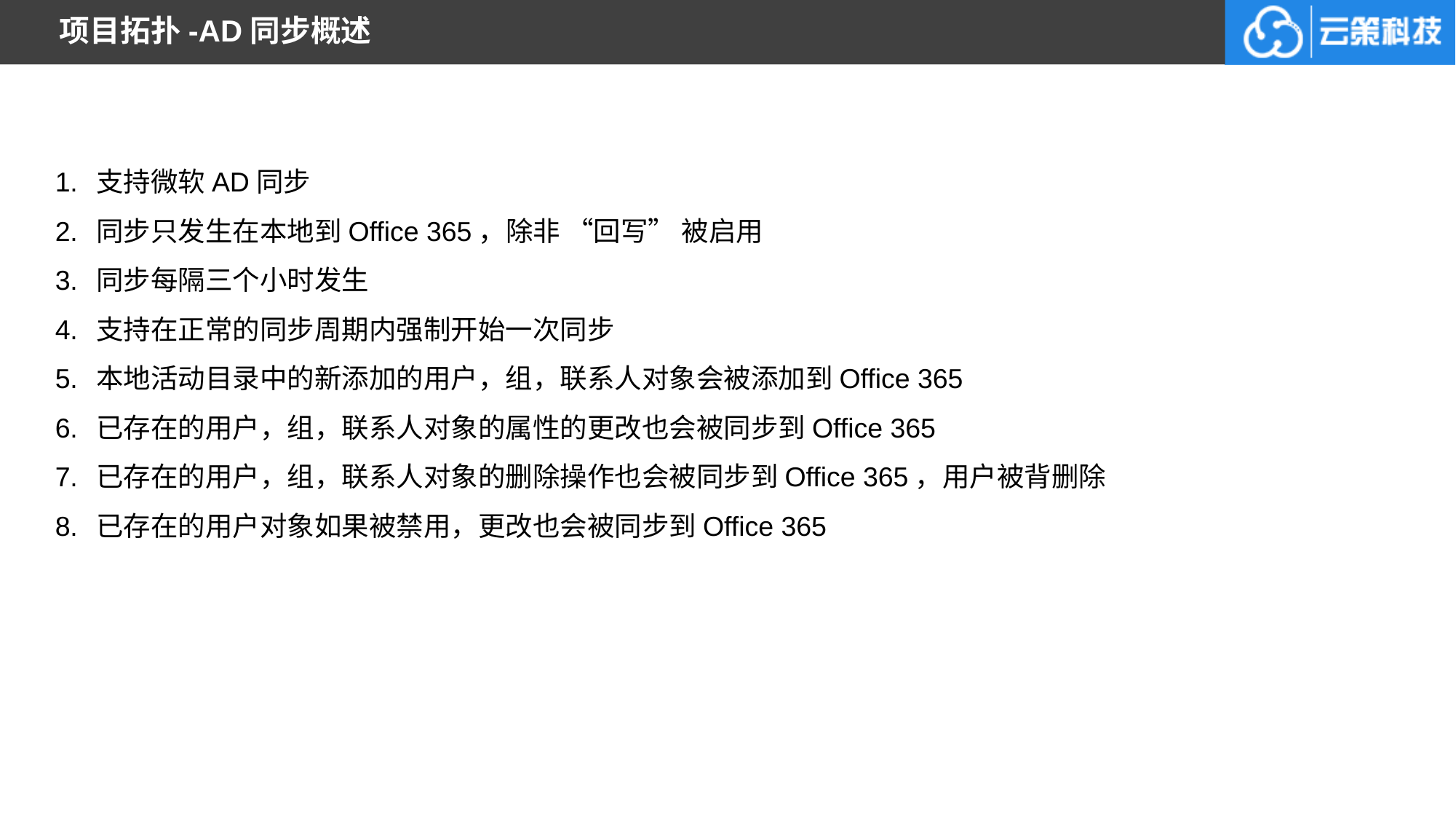

# 项目拓扑-AD同步概述
支持微软AD同步
同步只发生在本地到Office 365，除非 “回写” 被启用
同步每隔三个小时发生
支持在正常的同步周期内强制开始一次同步
本地活动目录中的新添加的用户，组，联系人对象会被添加到Office 365
已存在的用户，组，联系人对象的属性的更改也会被同步到Office 365
已存在的用户，组，联系人对象的删除操作也会被同步到Office 365，用户被背删除
已存在的用户对象如果被禁用，更改也会被同步到Office 365